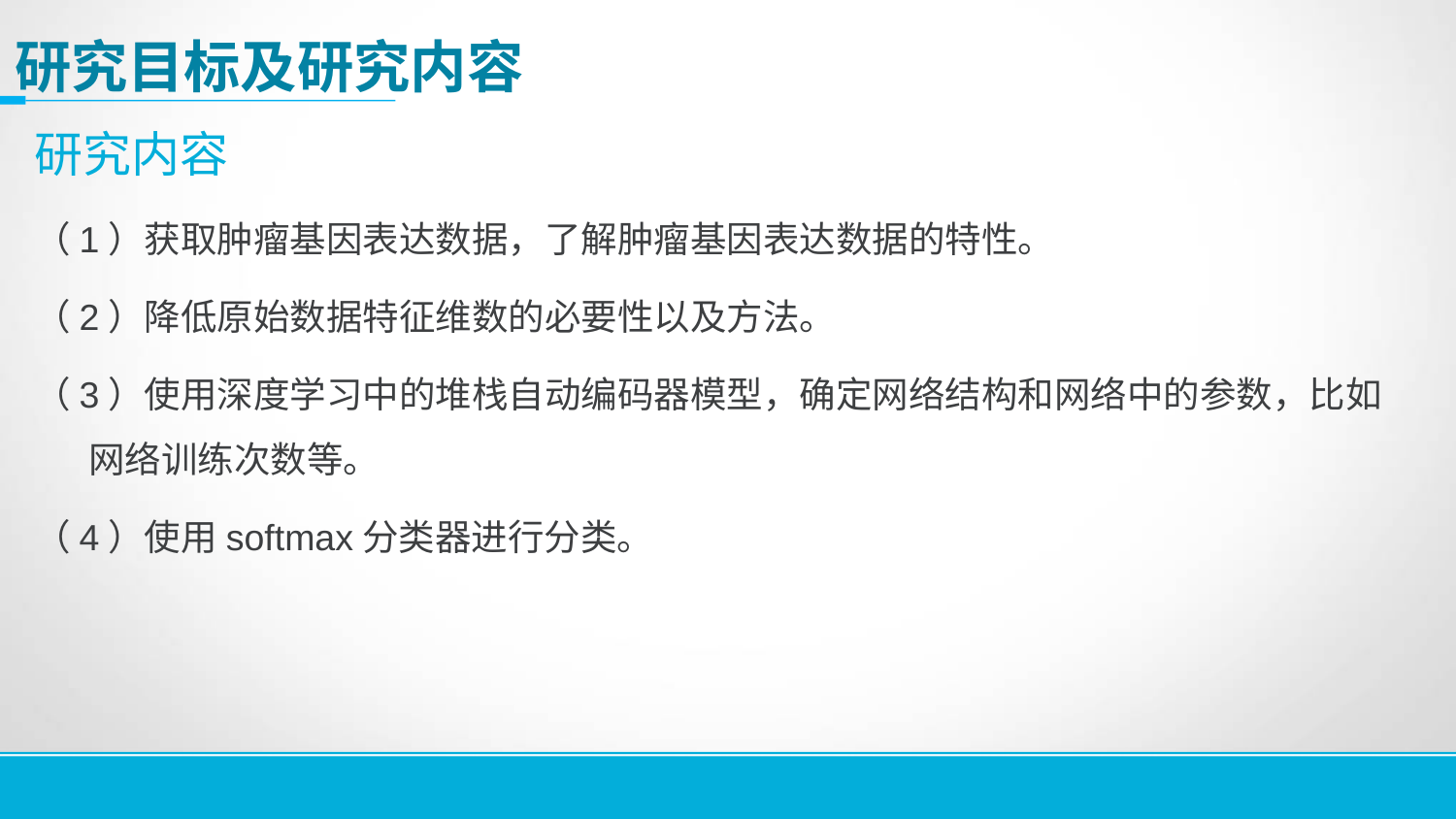

# 研究目标及研究内容
研究内容
（1）获取肿瘤基因表达数据，了解肿瘤基因表达数据的特性。
（2）降低原始数据特征维数的必要性以及方法。
（3）使用深度学习中的堆栈自动编码器模型，确定网络结构和网络中的参数，比如网络训练次数等。
（4）使用softmax分类器进行分类。